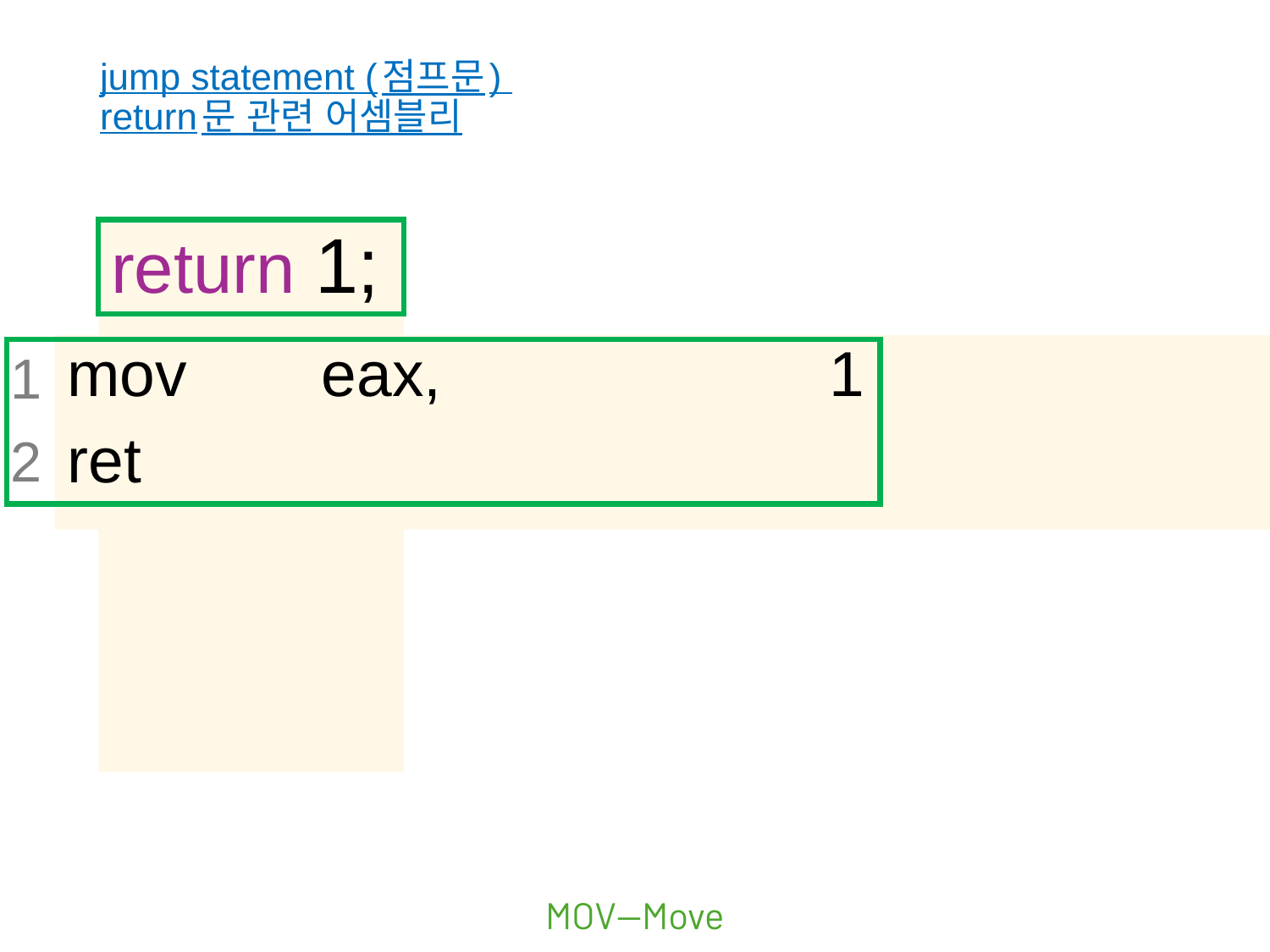

# jump statement (점프문) return문 관련 어셈블리
return 1;

mov		eax,				1
ret

1
2
MOV—Move